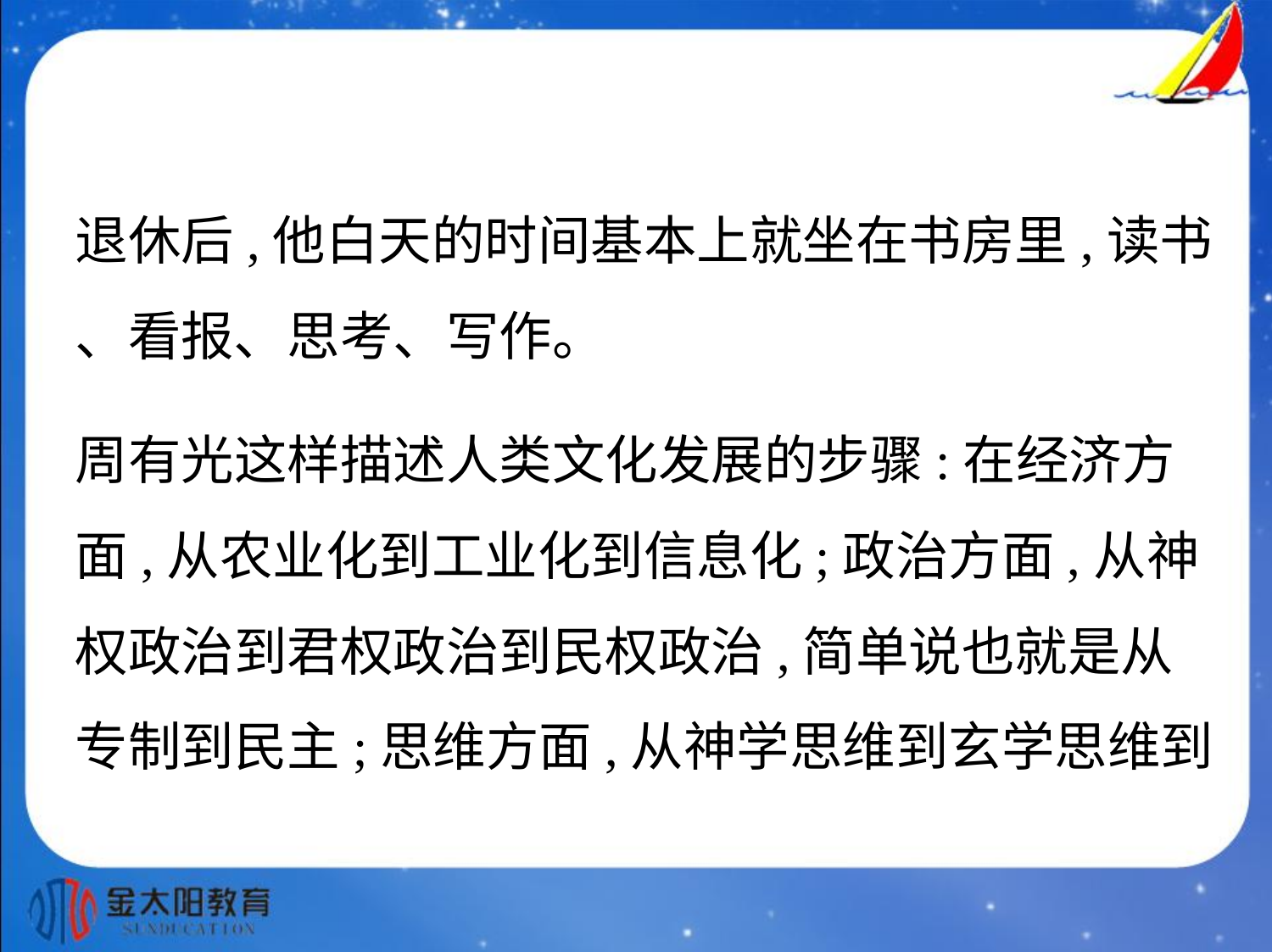

退休后,他白天的时间基本上就坐在书房里,读书
、看报、思考、写作。
周有光这样描述人类文化发展的步骤:在经济方
面,从农业化到工业化到信息化;政治方面,从神
权政治到君权政治到民权政治,简单说也就是从
专制到民主;思维方面,从神学思维到玄学思维到